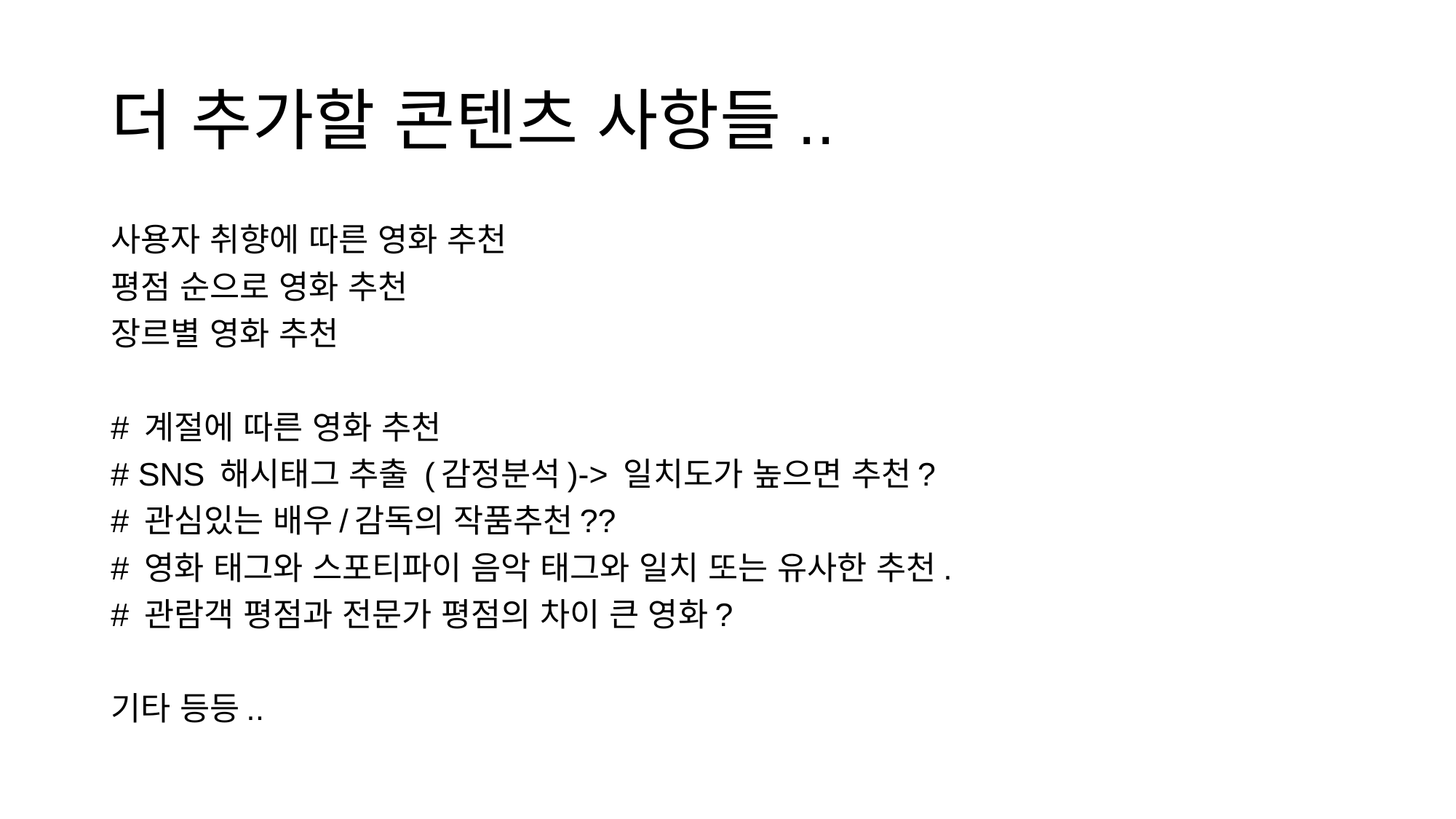

# 더 추가할 콘텐츠 사항들..
사용자 취향에 따른 영화 추천
평점 순으로 영화 추천
장르별 영화 추천

# 계절에 따른 영화 추천
# SNS 해시태그 추출 (감정분석)-> 일치도가 높으면 추천?
# 관심있는 배우/감독의 작품추천??
# 영화 태그와 스포티파이 음악 태그와 일치 또는 유사한 추천.
# 관람객 평점과 전문가 평점의 차이 큰 영화?

기타 등등..